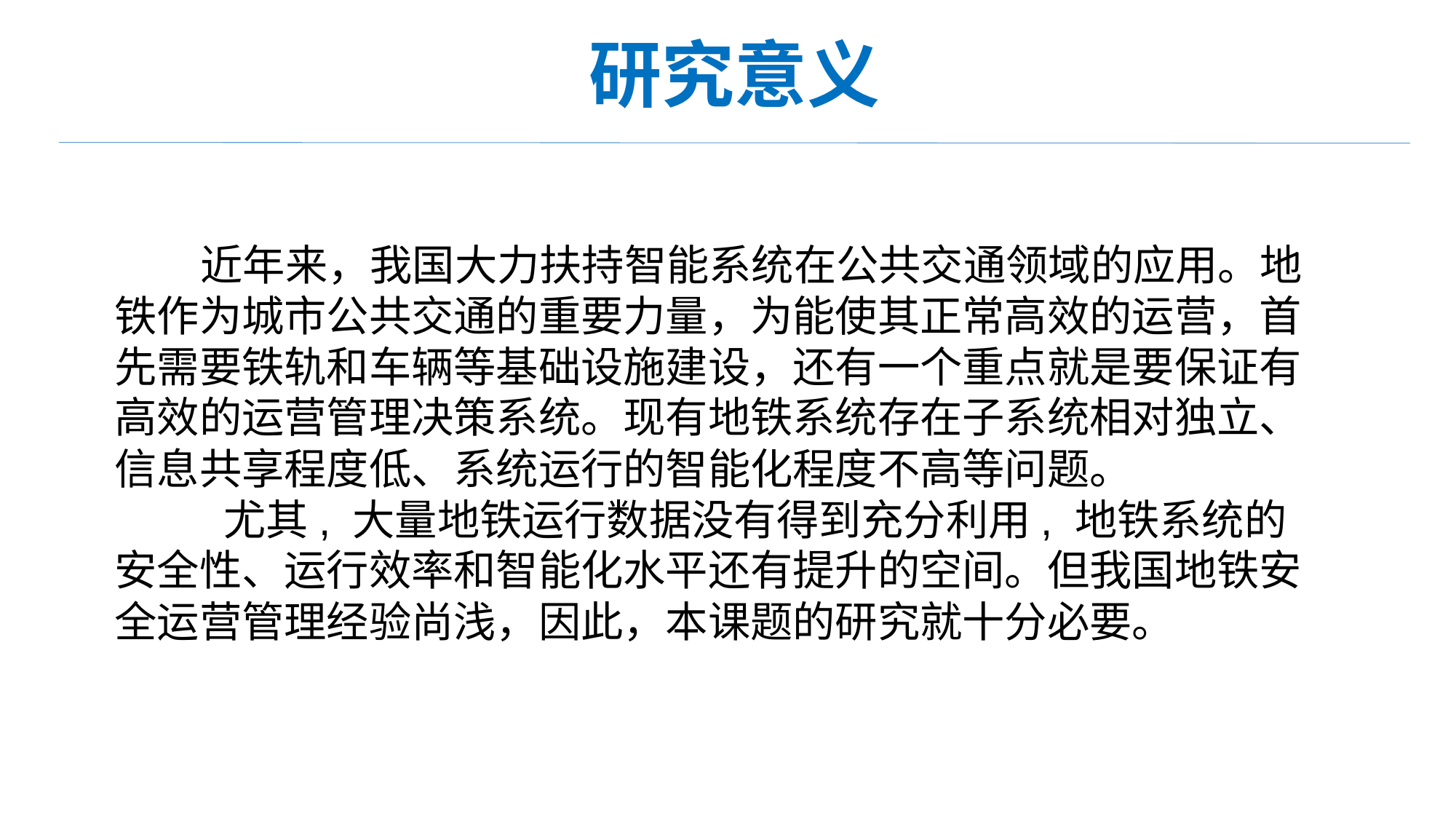

研究意义

        近年来，我国大力扶持智能系统在公共交通领域的应用。地铁作为城市公共交通的重要力量，为能使其正常高效的运营，首先需要铁轨和车辆等基础设施建设，还有一个重点就是要保证有高效的运营管理决策系统。现有地铁系统存在子系统相对独立、信息共享程度低、系统运行的智能化程度不高等问题。
	尤其, 大量地铁运行数据没有得到充分利用, 地铁系统的安全性、运行效率和智能化水平还有提升的空间。但我国地铁安全运营管理经验尚浅，因此，本课题的研究就十分必要。

5